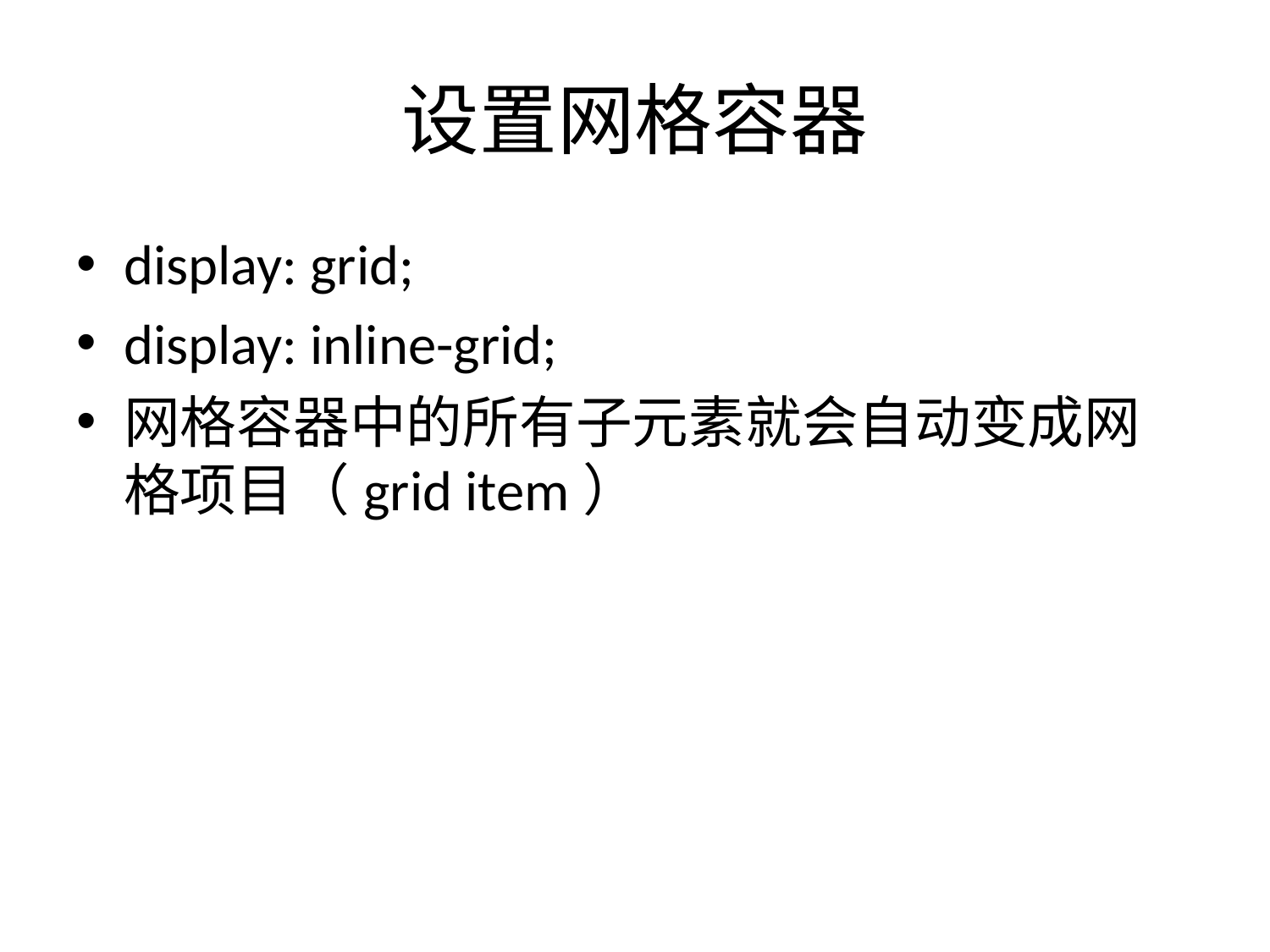

# 设置网格容器
display: grid;
display: inline-grid;
网格容器中的所有子元素就会自动变成网格项目（grid item）